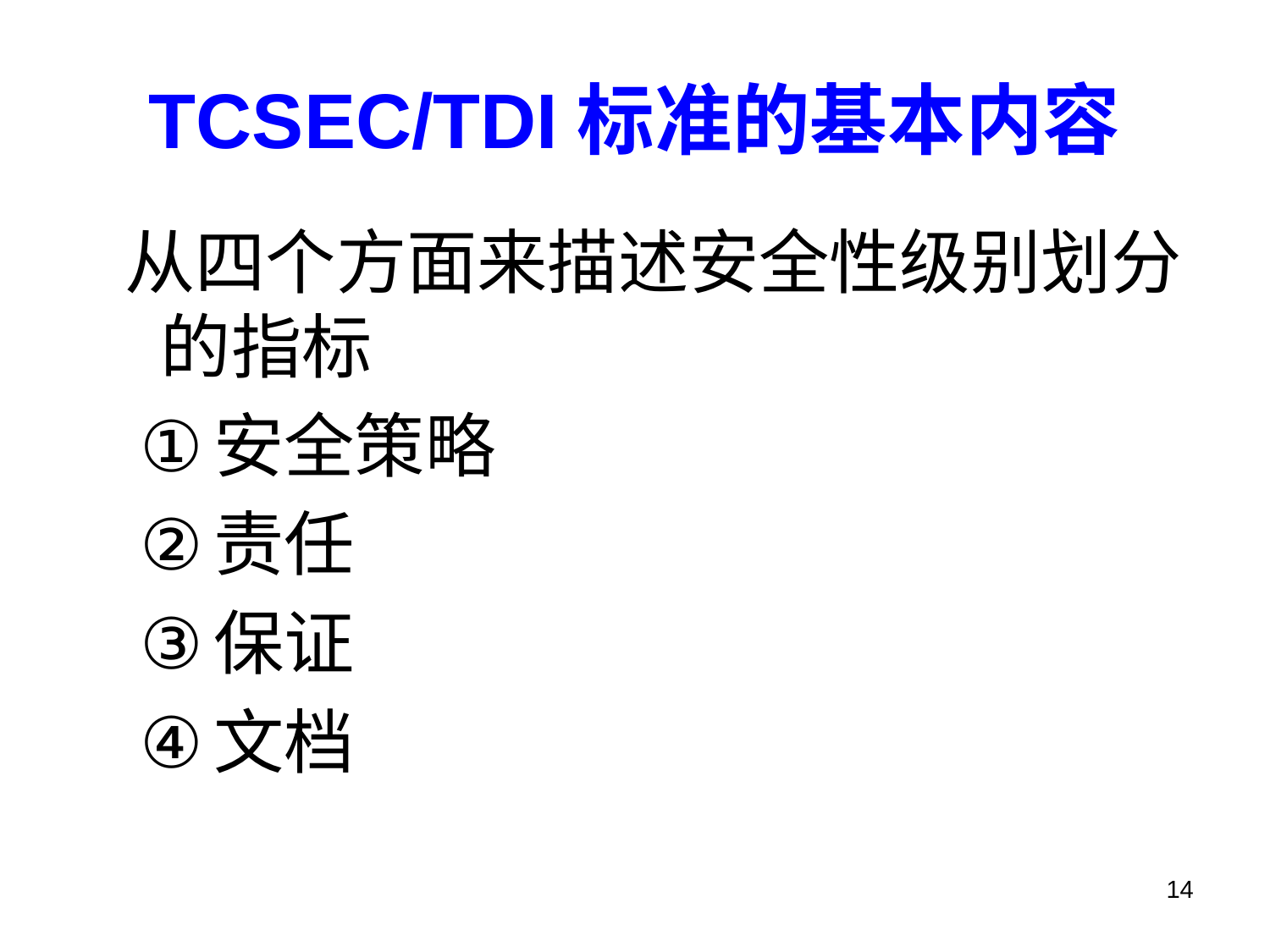

# TCSEC/TDI标准的基本内容
  从四个方面来描述安全性级别划分的指标
安全策略
责任
保证
文档

14